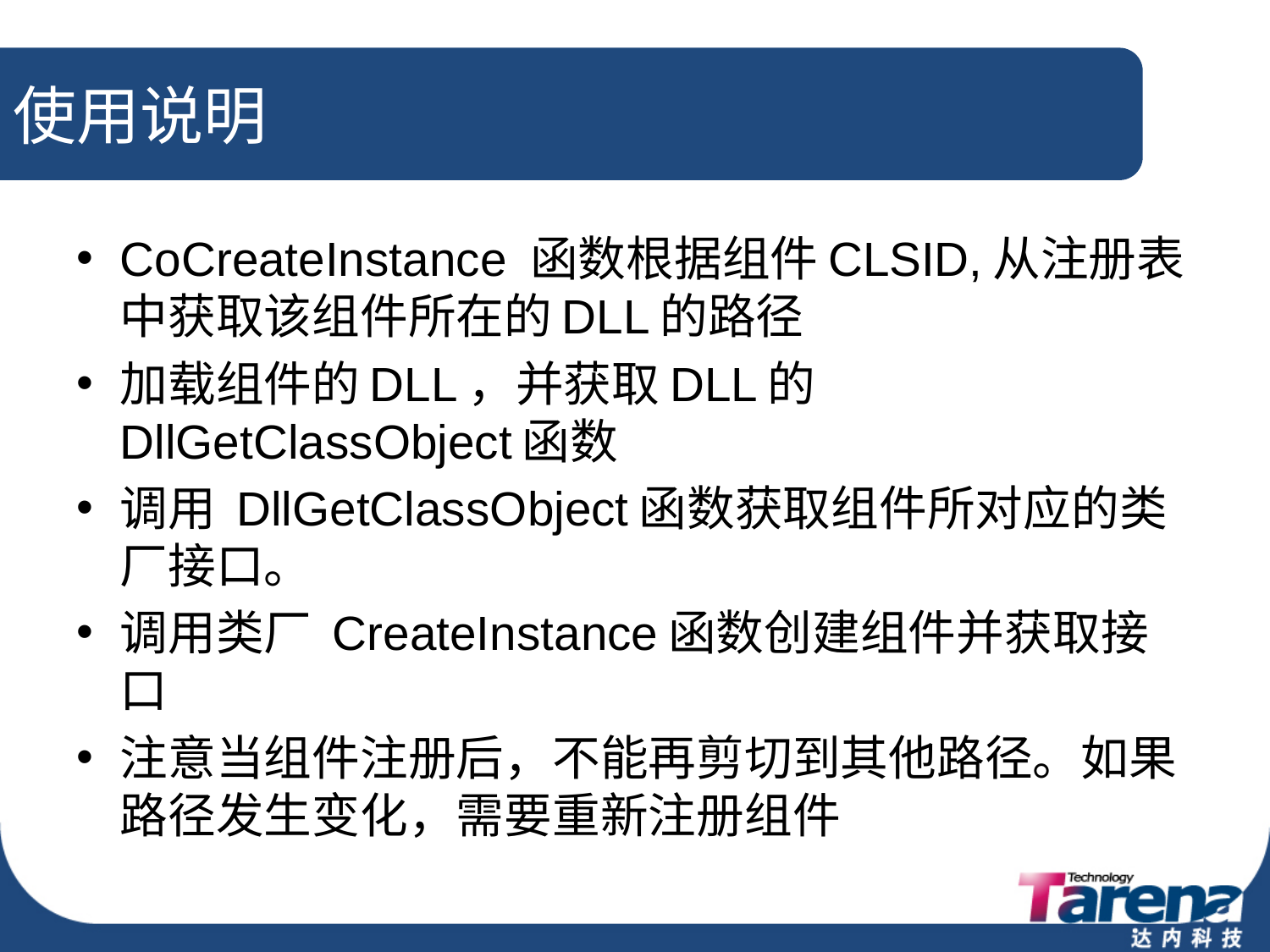

# 使用说明
CoCreateInstance 函数根据组件CLSID,从注册表中获取该组件所在的DLL的路径
加载组件的DLL，并获取DLL的 DllGetClassObject函数
调用 DllGetClassObject函数获取组件所对应的类厂接口。
调用类厂 CreateInstance函数创建组件并获取接口
注意当组件注册后，不能再剪切到其他路径。如果路径发生变化，需要重新注册组件